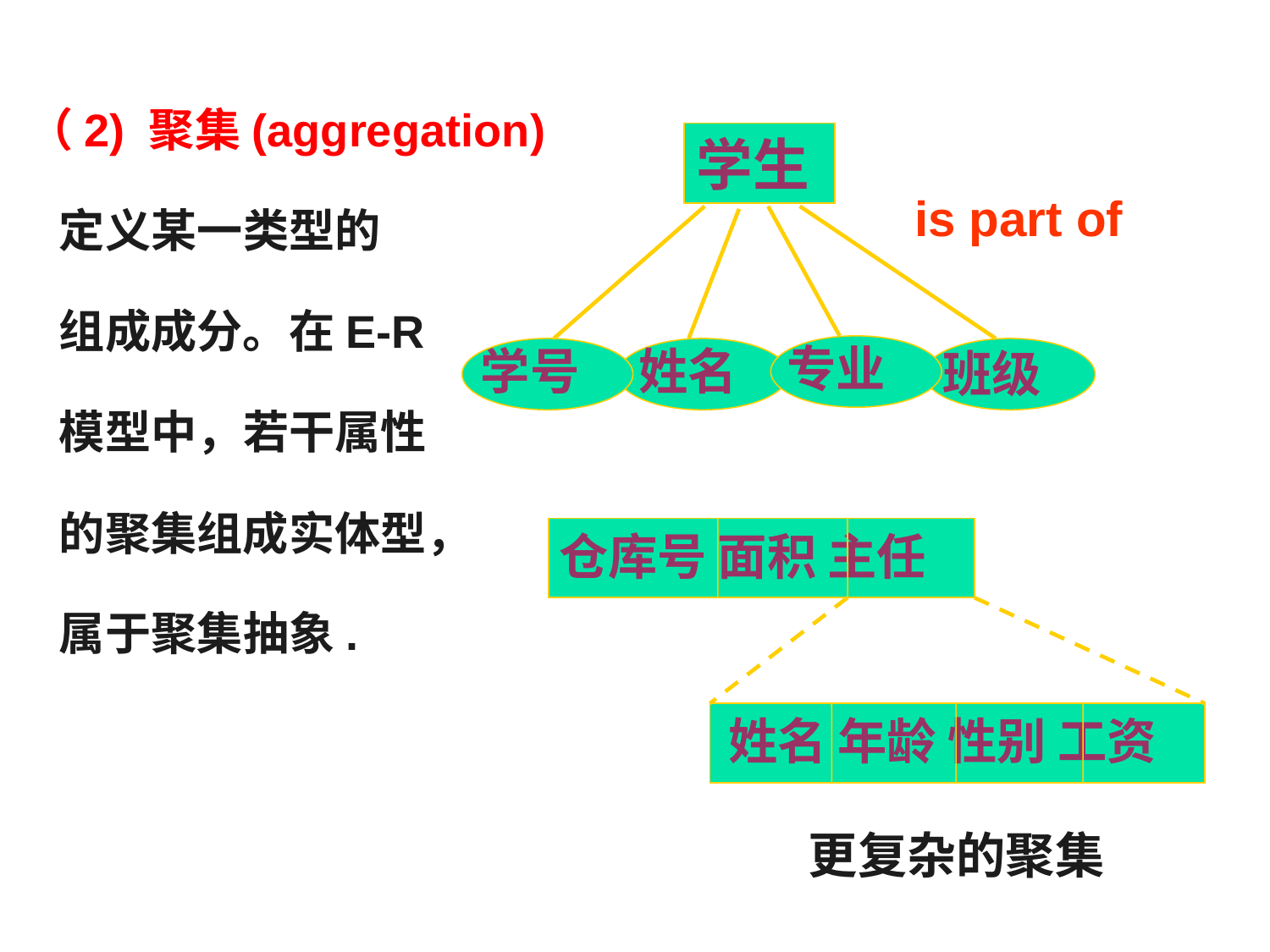

（2) 聚集(aggregation)
  定义某一类型的
  组成成分。在E-R
  模型中，若干属性
  的聚集组成实体型，
  属于聚集抽象.
学生
is part of

专业
学号
姓名

班级

仓库号 面积 主任

姓名 年龄 性别 工资
更复杂的聚集